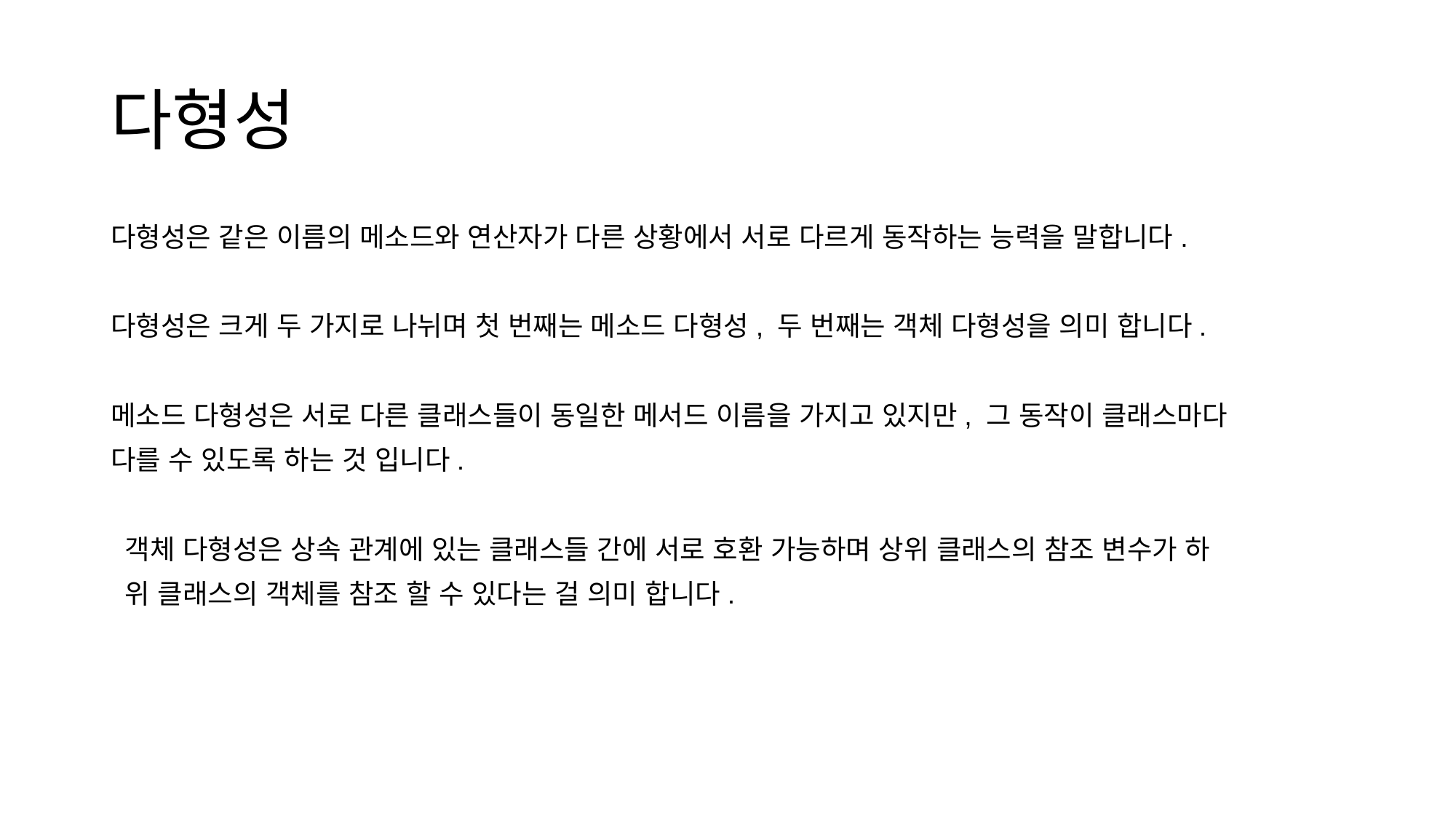

# 다형성
다형성은 같은 이름의 메소드와 연산자가 다른 상황에서 서로 다르게 동작하는 능력을 말합니다.

다형성은 크게 두 가지로 나뉘며 첫 번째는 메소드 다형성, 두 번째는 객체 다형성을 의미 합니다.

메소드 다형성은 서로 다른 클래스들이 동일한 메서드 이름을 가지고 있지만, 그 동작이 클래스마다
다를 수 있도록 하는 것 입니다.

 객체 다형성은 상속 관계에 있는 클래스들 간에 서로 호환 가능하며 상위 클래스의 참조 변수가 하
 위 클래스의 객체를 참조 할 수 있다는 걸 의미 합니다.